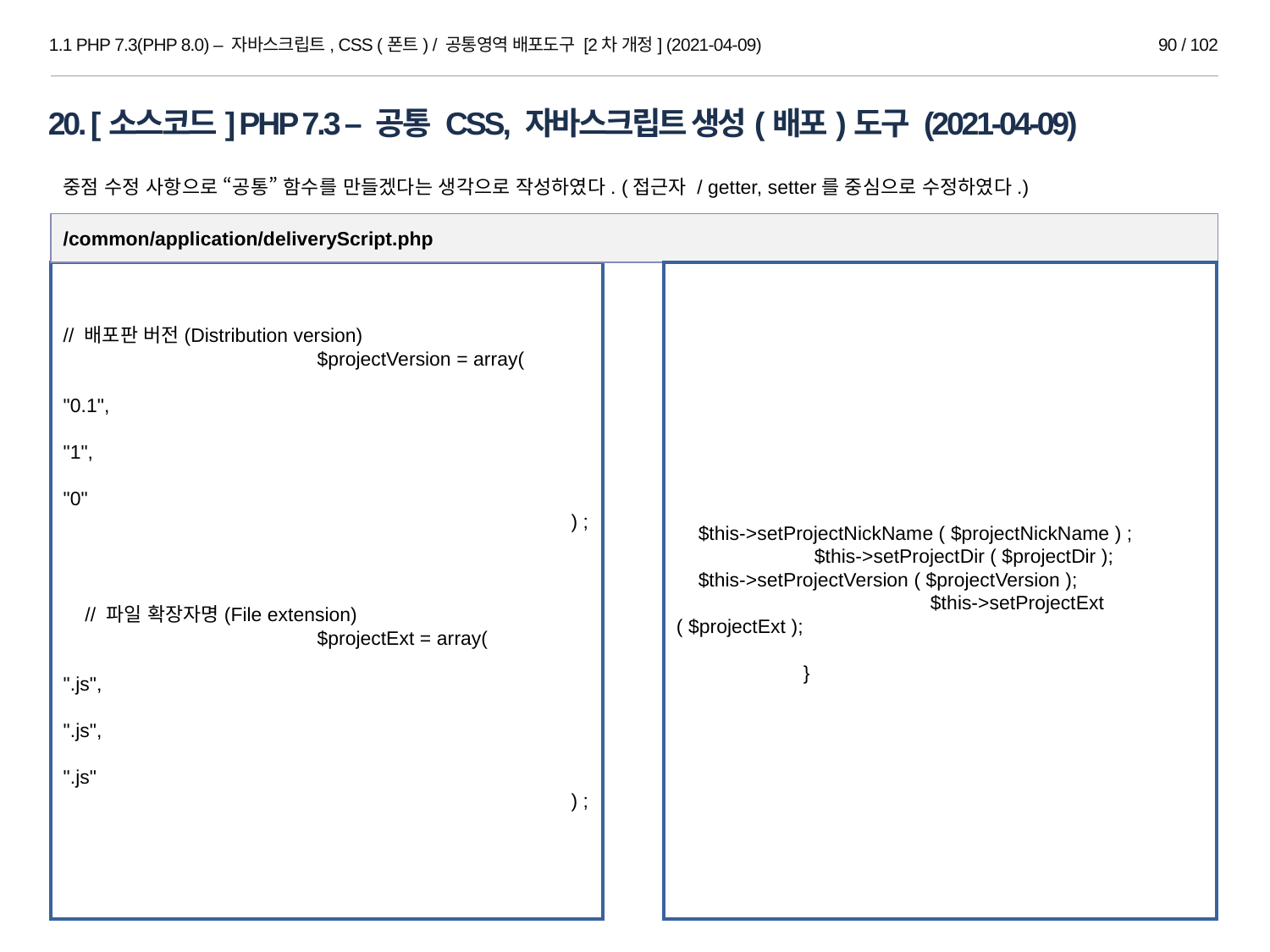

1.1 PHP 7.3(PHP 8.0) – 자바스크립트, CSS (폰트) / 공통영역 배포도구 [2차 개정] (2021-04-09)
90 / 102

20. [소스코드] PHP 7.3 – 공통 CSS, 자바스크립트 생성(배포)도구 (2021-04-09)
중점 수정 사항으로 “공통” 함수를 만들겠다는 생각으로 작성하였다. (접근자 / getter, setter를 중심으로 수정하였다.)
/common/application/deliveryScript.php

    $this->setProjectNickName ( $projectNickName ) ;
	  $this->setProjectDir ( $projectDir );
    $this->setProjectVersion ( $projectVersion );
		$this->setProjectExt ( $projectExt );

	}
// 배포판 버전(Distribution version)
		$projectVersion = array(
				"0.1",
				"1",
				"0"
				) ;

    // 파일 확장자명(File extension)
		$projectExt = array(
				".js",
				".js",
				".js"
				) ;